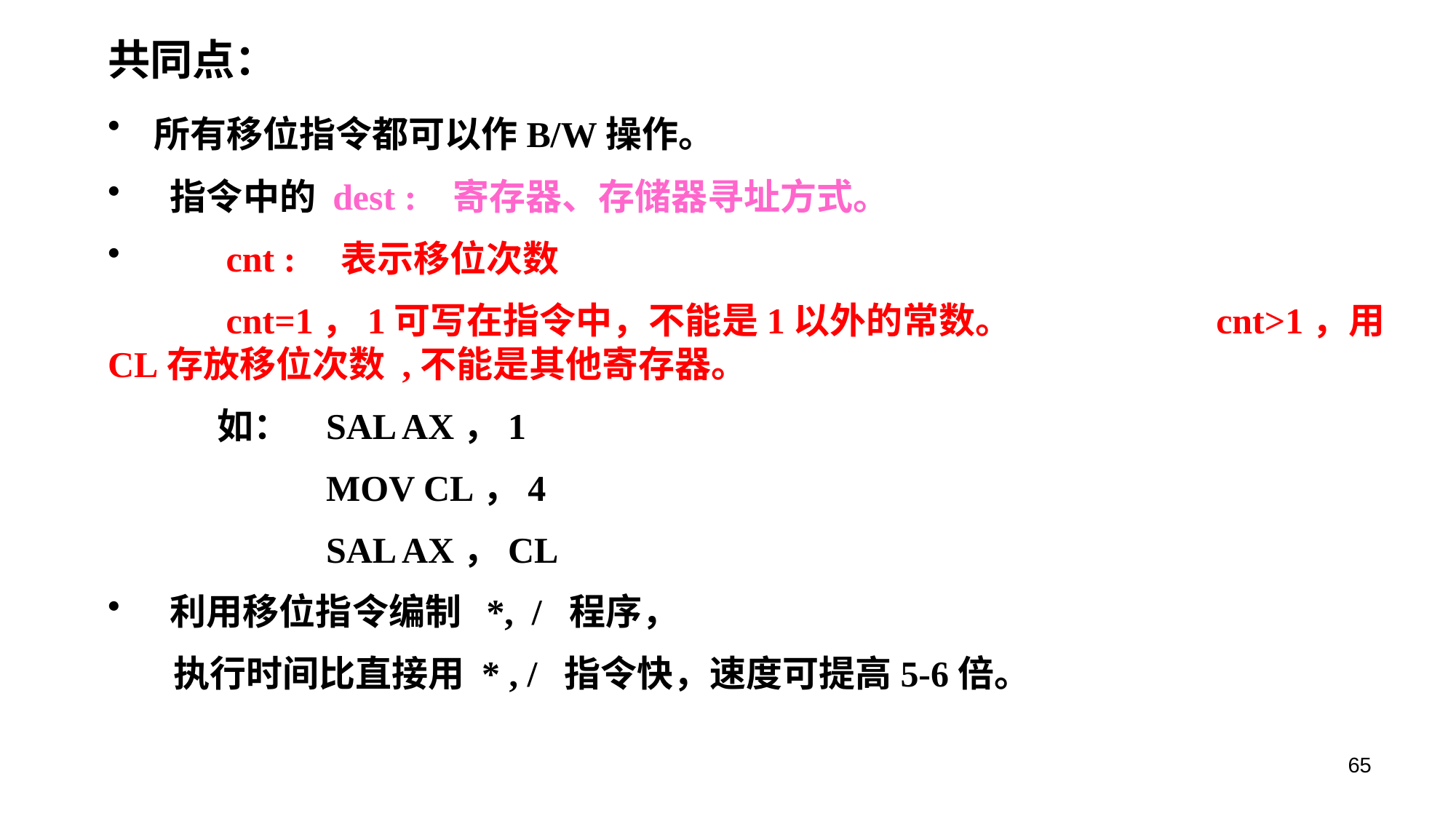

共同点：
   所有移位指令都可以作B/W操作。
     指令中的 dest :   寄存器、存储器寻址方式。
	 cnt :    表示移位次数
   	 cnt=1，1可写在指令中，不能是1以外的常数。		 cnt>1，用CL存放移位次数 ,不能是其他寄存器。
 	如：	SAL AX，1
          		MOV CL，4
       	 	SAL AX，CL
     利用移位指令编制  *,  /  程序，
       执行时间比直接用 * , /  指令快，速度可提高5-6倍。
65